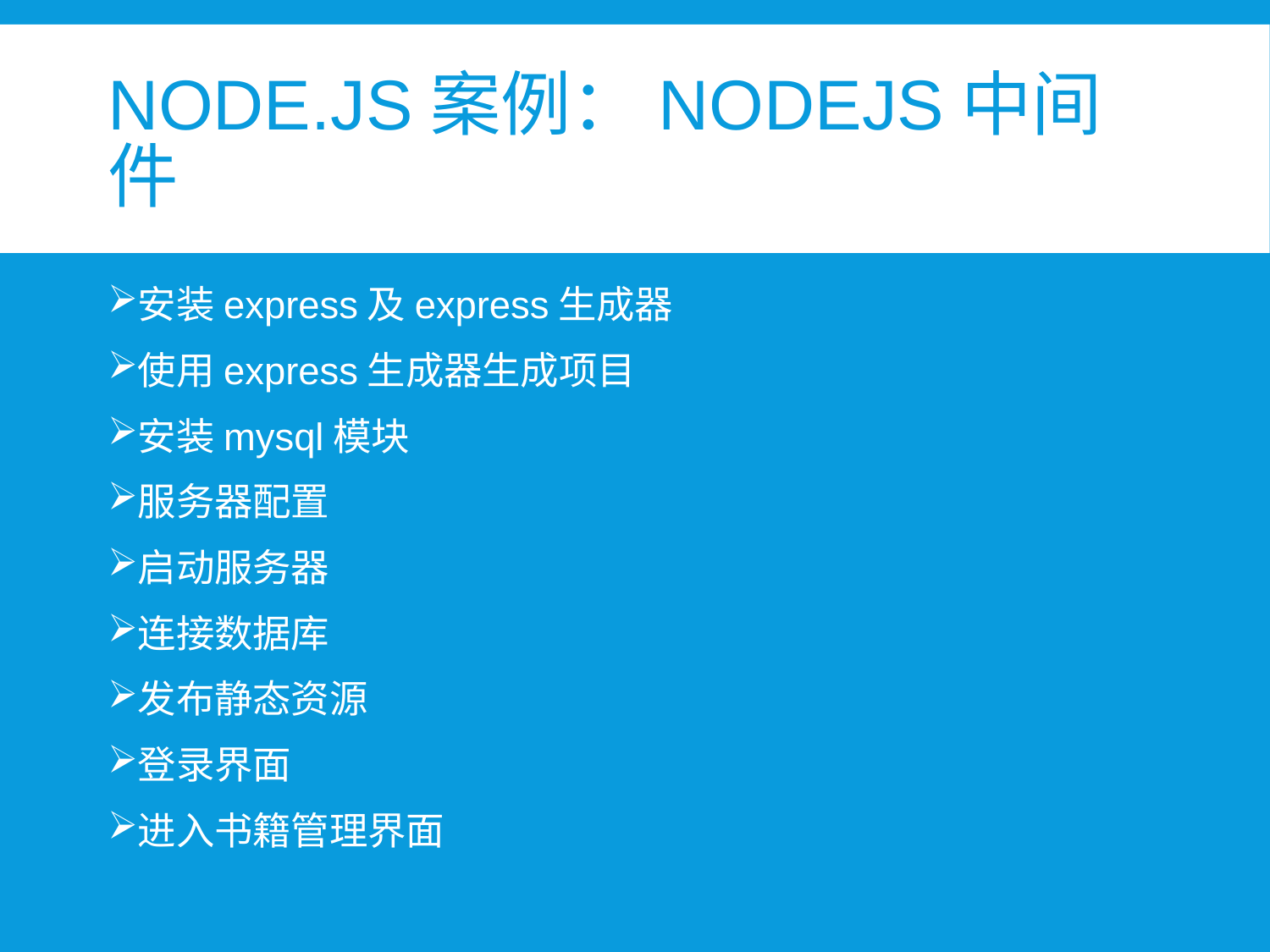

# Node.js案例：nodejs中间件
安装express及express生成器
使用express生成器生成项目
安装mysql模块
服务器配置
启动服务器
连接数据库
发布静态资源
登录界面
进入书籍管理界面